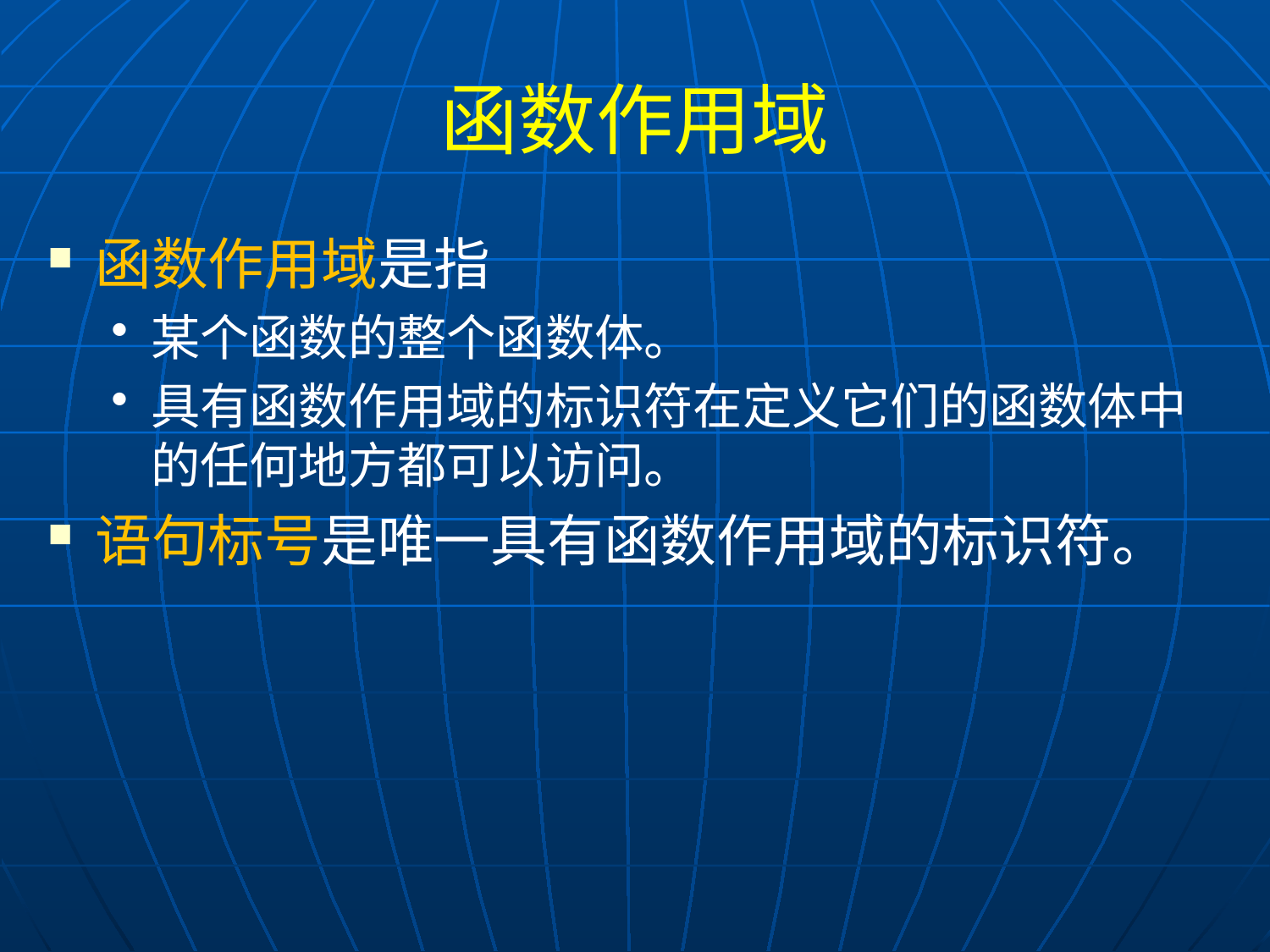

# 函数作用域
函数作用域是指
某个函数的整个函数体。
具有函数作用域的标识符在定义它们的函数体中的任何地方都可以访问。
语句标号是唯一具有函数作用域的标识符。